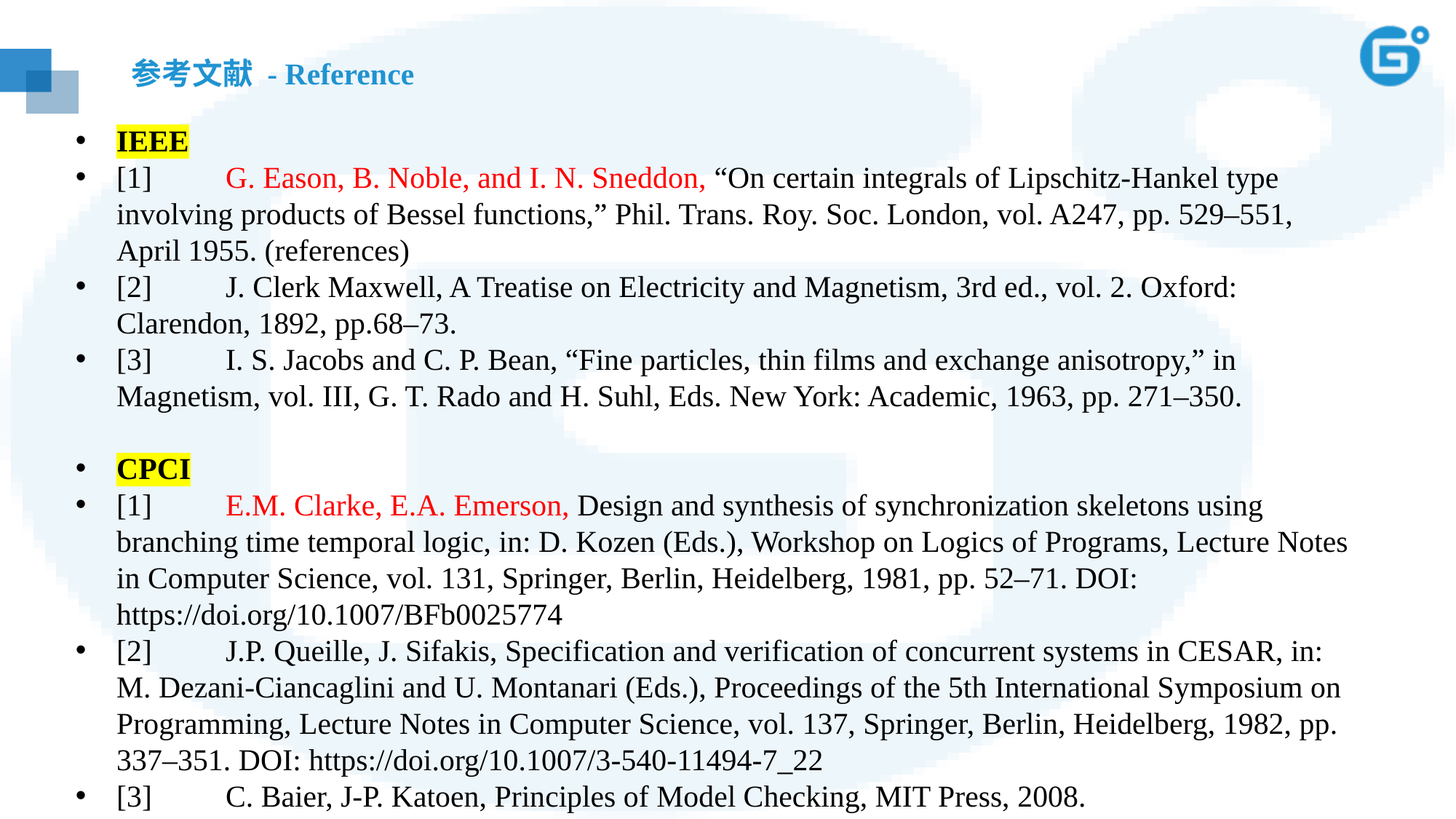

# 参考文献 - Reference
IEEE
[1]	G. Eason, B. Noble, and I. N. Sneddon, “On certain integrals of Lipschitz-Hankel type involving products of Bessel functions,” Phil. Trans. Roy. Soc. London, vol. A247, pp. 529–551, April 1955. (references)
[2]	J. Clerk Maxwell, A Treatise on Electricity and Magnetism, 3rd ed., vol. 2. Oxford: Clarendon, 1892, pp.68–73.
[3]	I. S. Jacobs and C. P. Bean, “Fine particles, thin films and exchange anisotropy,” in Magnetism, vol. III, G. T. Rado and H. Suhl, Eds. New York: Academic, 1963, pp. 271–350.

CPCI
[1]	E.M. Clarke, E.A. Emerson, Design and synthesis of synchronization skeletons using branching time temporal logic, in: D. Kozen (Eds.), Workshop on Logics of Programs, Lecture Notes in Computer Science, vol. 131, Springer, Berlin, Heidelberg, 1981, pp. 52–71. DOI: https://doi.org/10.1007/BFb0025774
[2]	J.P. Queille, J. Sifakis, Specification and verification of concurrent systems in CESAR, in: M. Dezani-Ciancaglini and U. Montanari (Eds.), Proceedings of the 5th International Symposium on Programming, Lecture Notes in Computer Science, vol. 137, Springer, Berlin, Heidelberg, 1982, pp. 337–351. DOI: https://doi.org/10.1007/3-540-11494-7_22
[3]	C. Baier, J-P. Katoen, Principles of Model Checking, MIT Press, 2008.